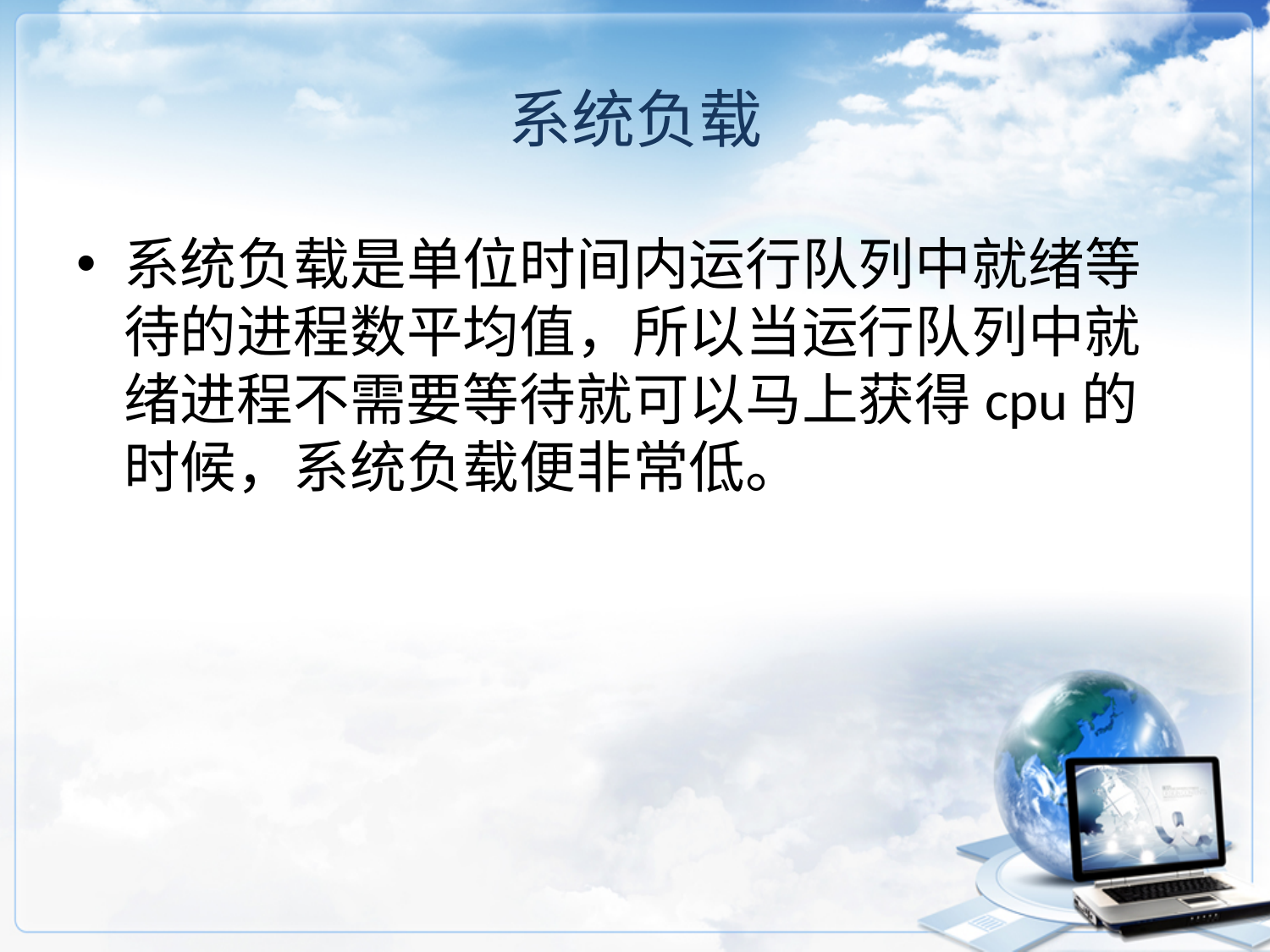

# 系统负载
系统负载是单位时间内运行队列中就绪等待的进程数平均值，所以当运行队列中就绪进程不需要等待就可以马上获得cpu的时候，系统负载便非常低。